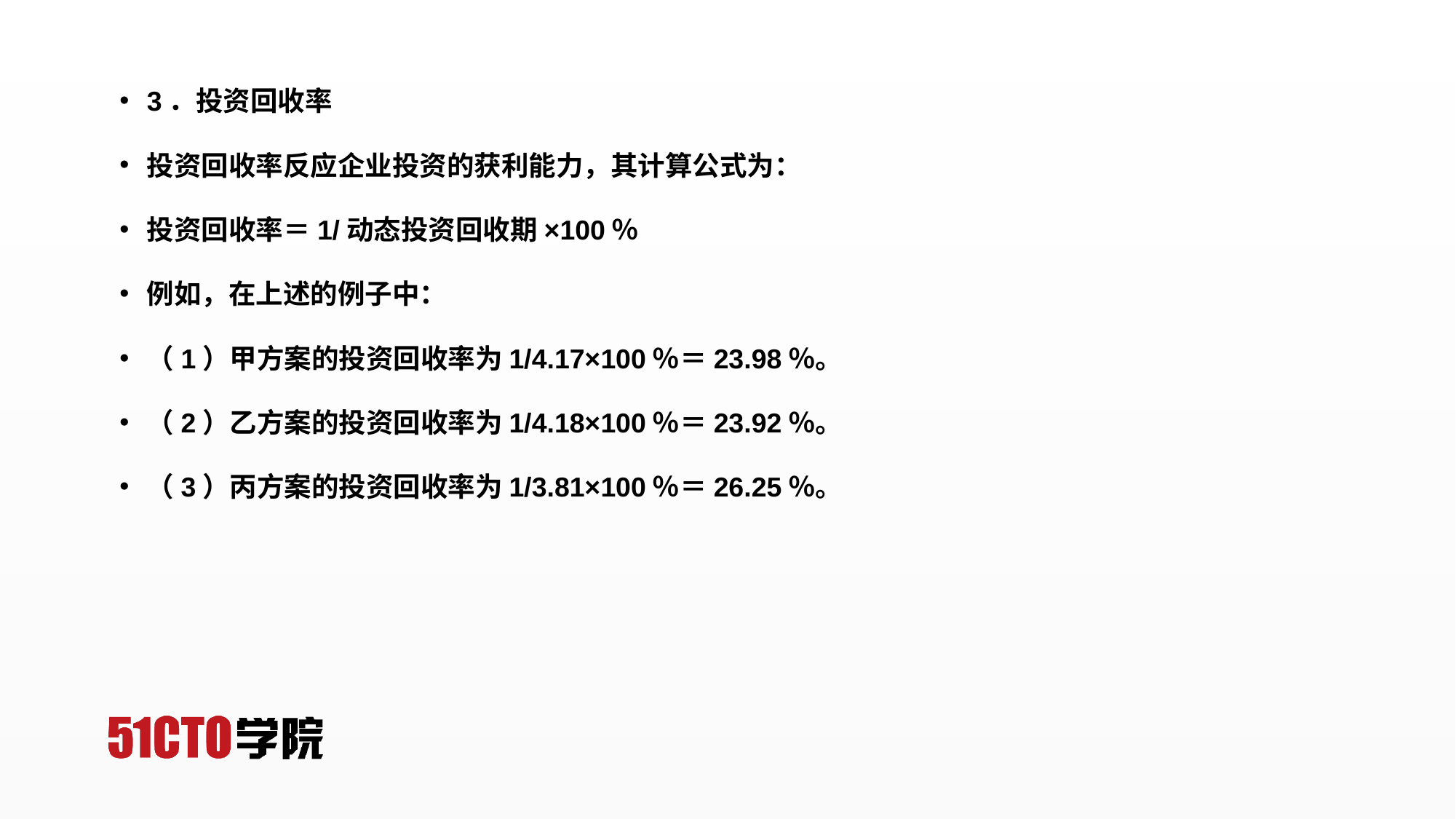

3．投资回收率
投资回收率反应企业投资的获利能力，其计算公式为：
投资回收率＝1/动态投资回收期×100％
例如，在上述的例子中：
（1）甲方案的投资回收率为1/4.17×100％＝23.98％。
（2）乙方案的投资回收率为1/4.18×100％＝23.92％。
（3）丙方案的投资回收率为1/3.81×100％＝26.25％。